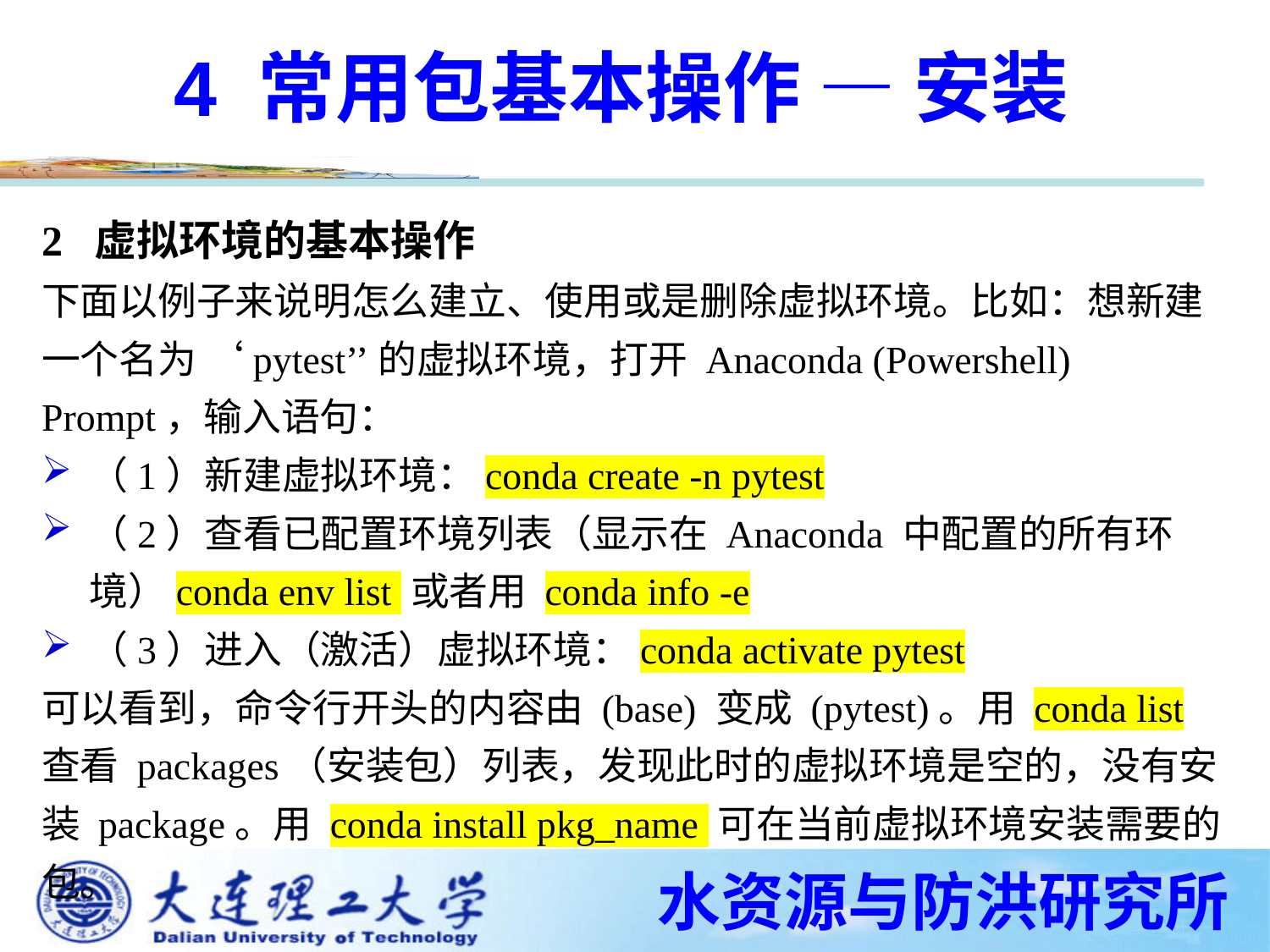

4 常用包基本操作 — 安装
2  虚拟环境的基本操作
下面以例子来说明怎么建立、使用或是删除虚拟环境。比如：想新建一个名为 ‘pytest’’的虚拟环境，打开 Anaconda (Powershell) Prompt，输入语句：
（1）新建虚拟环境：conda create -n pytest
（2）查看已配置环境列表（显示在 Anaconda 中配置的所有环境）conda env list 或者用 conda info -e
（3）进入（激活）虚拟环境：conda activate pytest
可以看到，命令行开头的内容由 (base) 变成 (pytest)。用 conda list 查看 packages（安装包）列表，发现此时的虚拟环境是空的，没有安装 package。用 conda install pkg_name 可在当前虚拟环境安装需要的包。